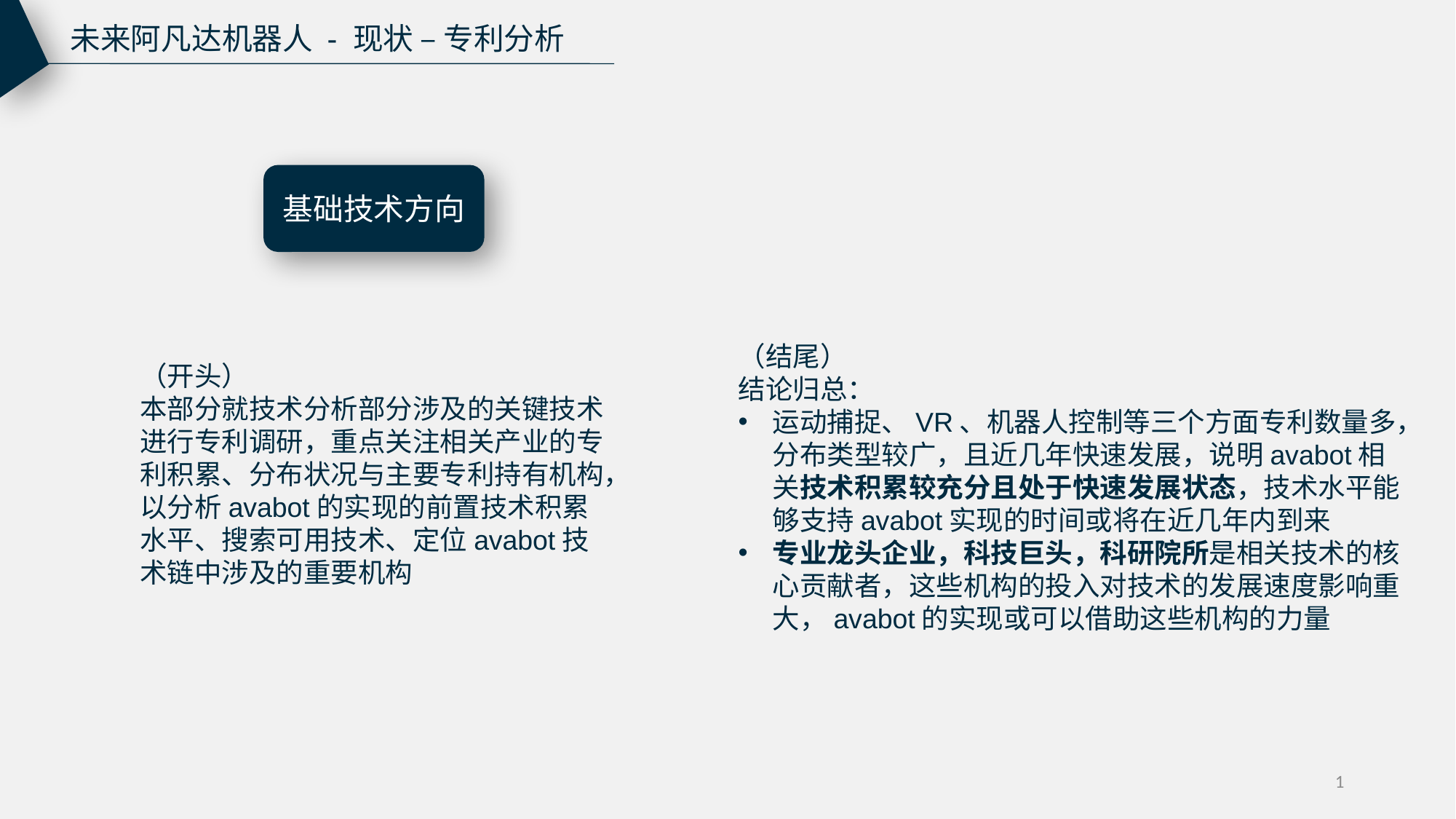

未来阿凡达机器人 - 现状 – 专利分析

基础技术方向
（结尾）
结论归总：
运动捕捉、VR、机器人控制等三个方面专利数量多，分布类型较广，且近几年快速发展，说明avabot相关技术积累较充分且处于快速发展状态，技术水平能够支持avabot实现的时间或将在近几年内到来
专业龙头企业，科技巨头，科研院所是相关技术的核心贡献者，这些机构的投入对技术的发展速度影响重大，avabot的实现或可以借助这些机构的力量

（开头）
本部分就技术分析部分涉及的关键技术进行专利调研，重点关注相关产业的专利积累、分布状况与主要专利持有机构，以分析avabot的实现的前置技术积累水平、搜索可用技术、定位avabot技术链中涉及的重要机构

1